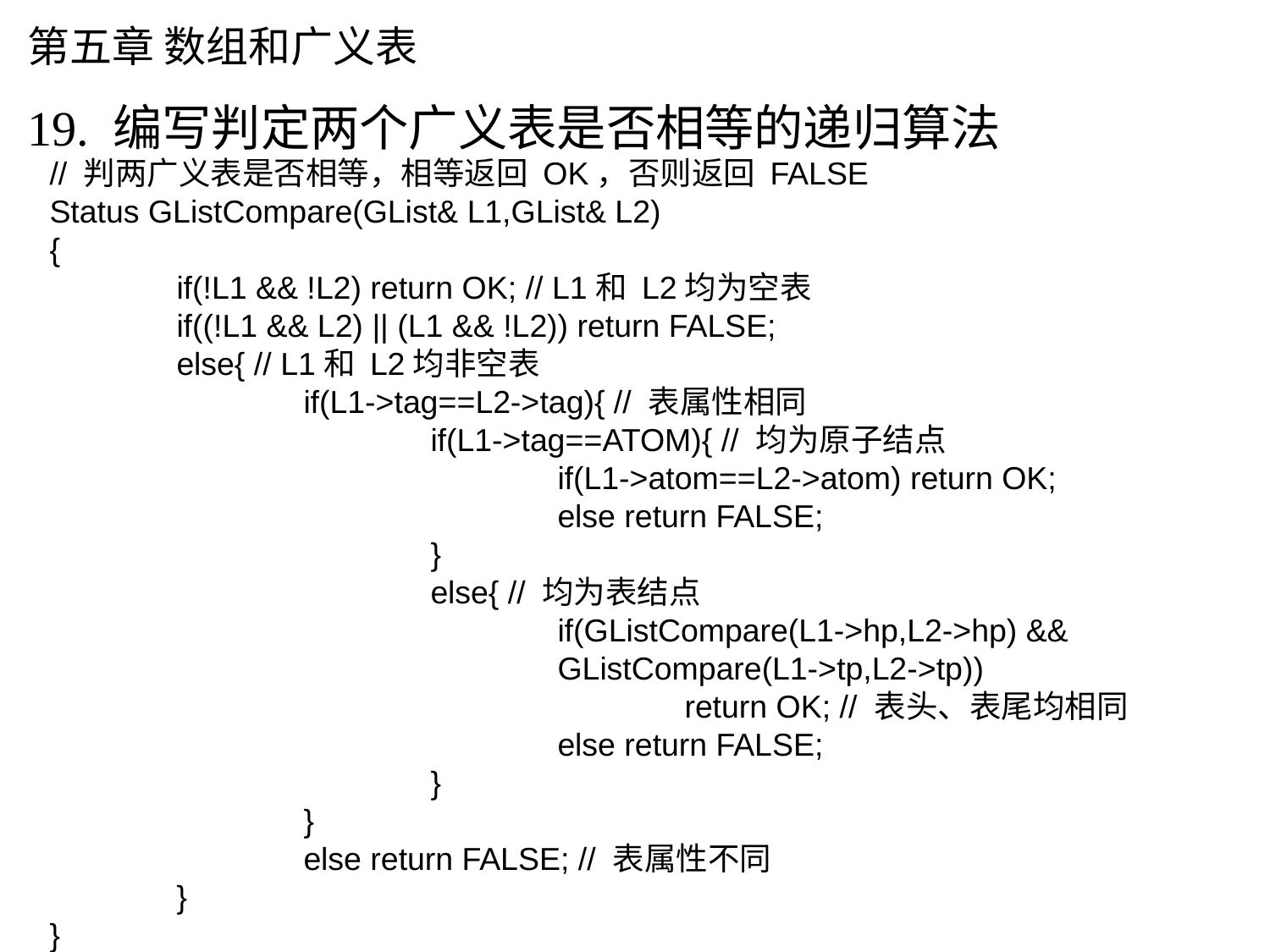

# 第五章 数组和广义表
19. 编写判定两个广义表是否相等的递归算法
// 判两广义表是否相等，相等返回 OK，否则返回 FALSE
Status GListCompare(GList& L1,GList& L2)
{
	if(!L1 && !L2) return OK; // L1和 L2均为空表
	if((!L1 && L2) || (L1 && !L2)) return FALSE;
	else{ // L1和 L2均非空表
		if(L1->tag==L2->tag){ // 表属性相同
			if(L1->tag==ATOM){ // 均为原子结点
				if(L1->atom==L2->atom) return OK;
				else return FALSE;
			}
			else{ // 均为表结点
				if(GListCompare(L1->hp,L2->hp) &&
				GListCompare(L1->tp,L2->tp))
					return OK; // 表头、表尾均相同
				else return FALSE;
			}
		}
		else return FALSE; // 表属性不同
	}
}